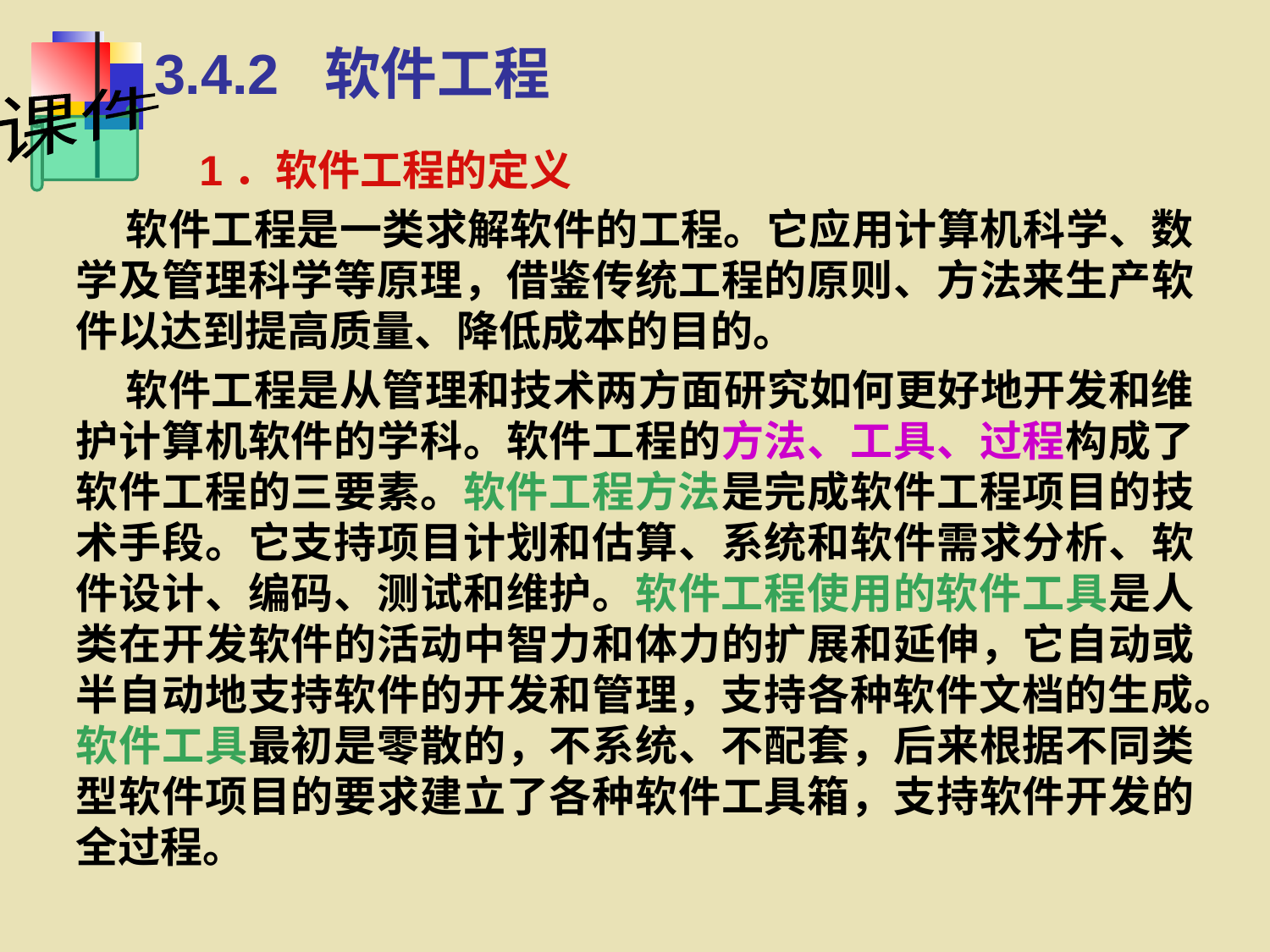

3.4.2  软件工程

　　   1．软件工程的定义
    软件工程是一类求解软件的工程。它应用计算机科学、数学及管理科学等原理，借鉴传统工程的原则、方法来生产软件以达到提高质量、降低成本的目的。
    软件工程是从管理和技术两方面研究如何更好地开发和维护计算机软件的学科。软件工程的方法、工具、过程构成了软件工程的三要素。软件工程方法是完成软件工程项目的技术手段。它支持项目计划和估算、系统和软件需求分析、软件设计、编码、测试和维护。软件工程使用的软件工具是人类在开发软件的活动中智力和体力的扩展和延伸，它自动或半自动地支持软件的开发和管理，支持各种软件文档的生成。软件工具最初是零散的，不系统、不配套，后来根据不同类型软件项目的要求建立了各种软件工具箱，支持软件开发的全过程。